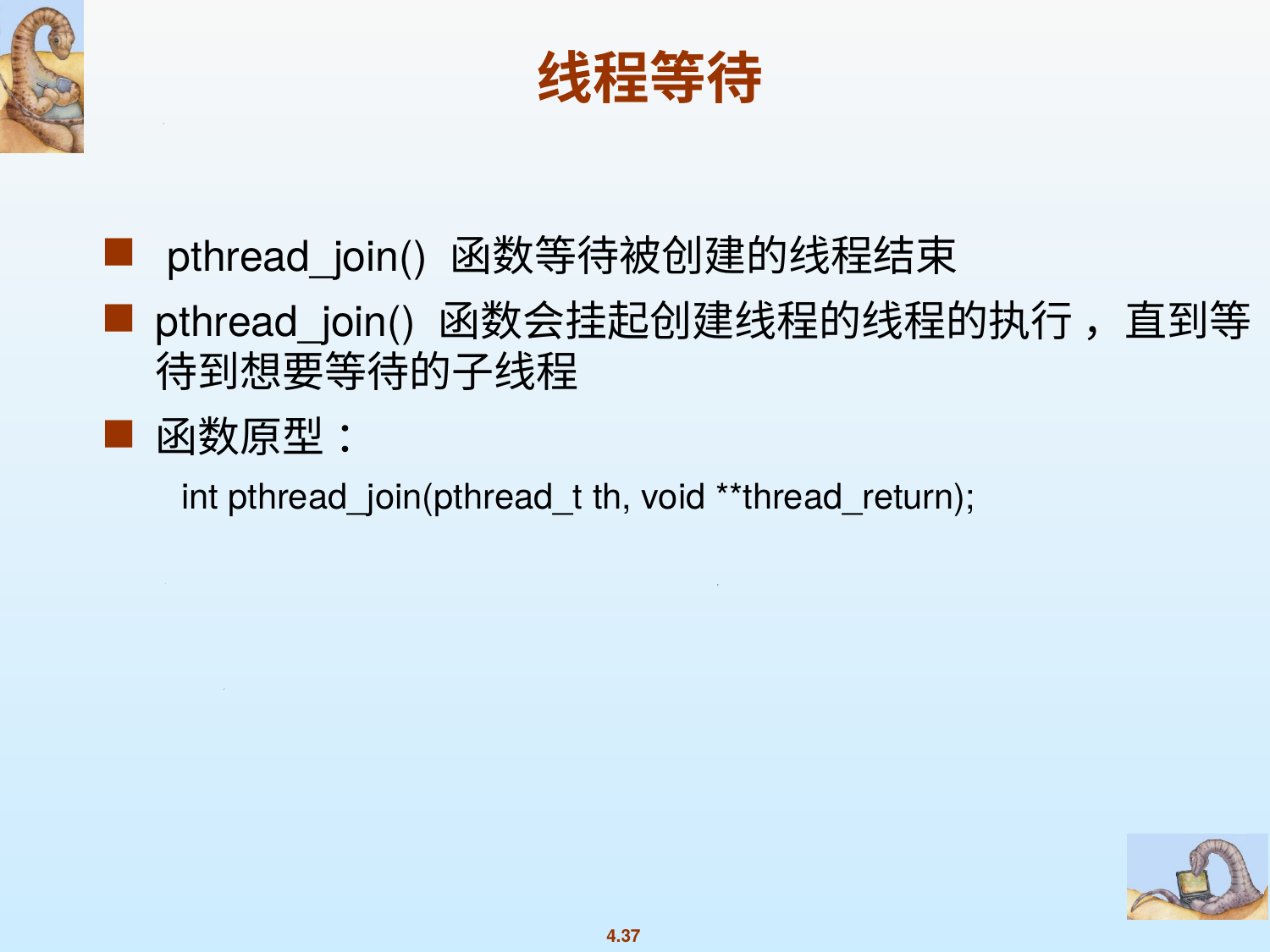

# 线程等待
 pthread_join() 函数等待被创建的线程结束
pthread_join() 函数会挂起创建线程的线程的执行 ，直到等待到想要等待的子线程
函数原型 ：
 int pthread_join(pthread_t th, void **thread_return);